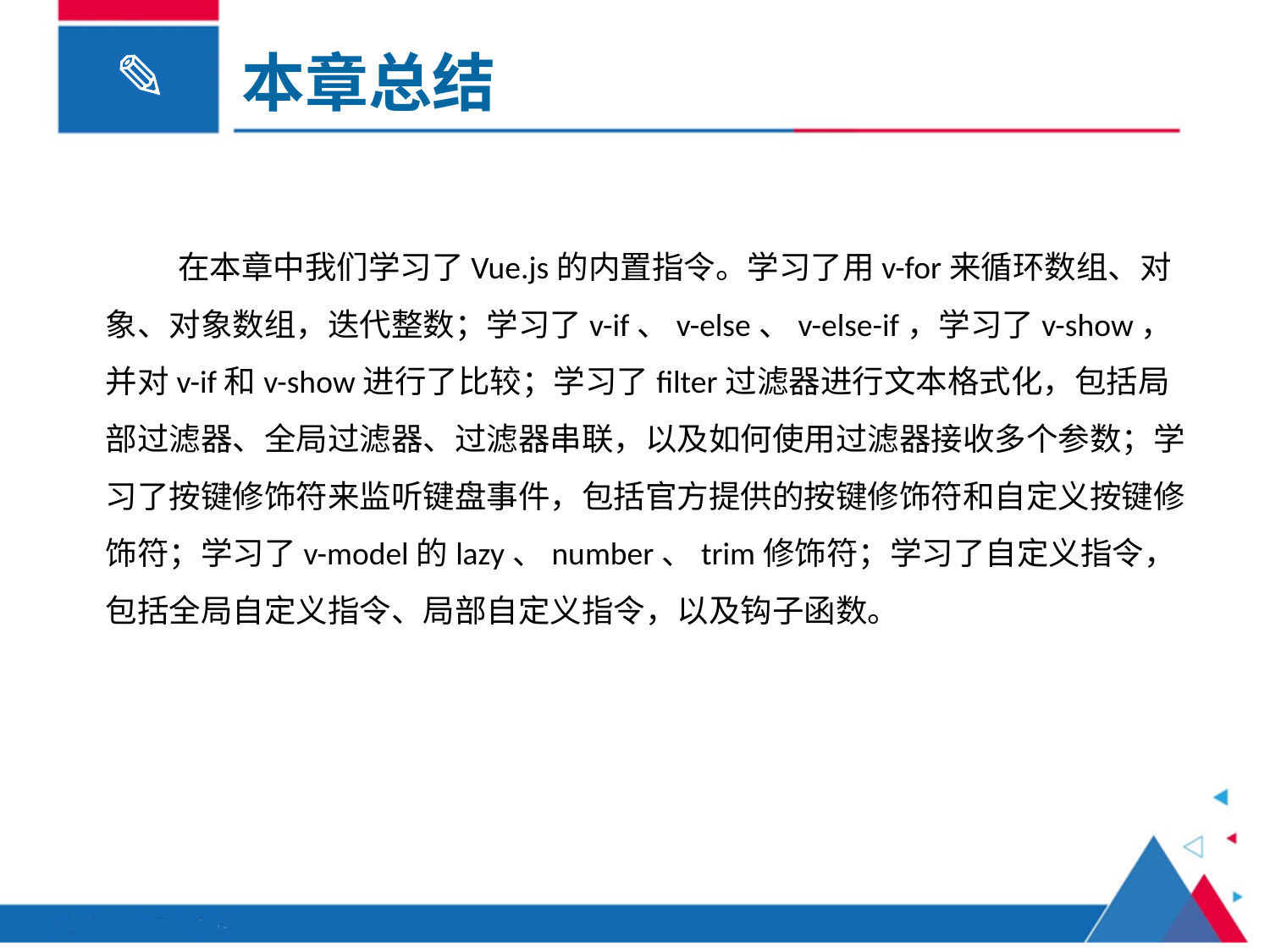

本章总结
         在本章中我们学习了Vue.js的内置指令。学习了用v-for来循环数组、对象、对象数组，迭代整数；学习了v-if、v-else、v-else-if，学习了v-show，并对v-if和v-show进行了比较；学习了filter过滤器进行文本格式化，包括局部过滤器、全局过滤器、过滤器串联，以及如何使用过滤器接收多个参数；学习了按键修饰符来监听键盘事件，包括官方提供的按键修饰符和自定义按键修饰符；学习了v-model的lazy、number、trim修饰符；学习了自定义指令，包括全局自定义指令、局部自定义指令，以及钩子函数。